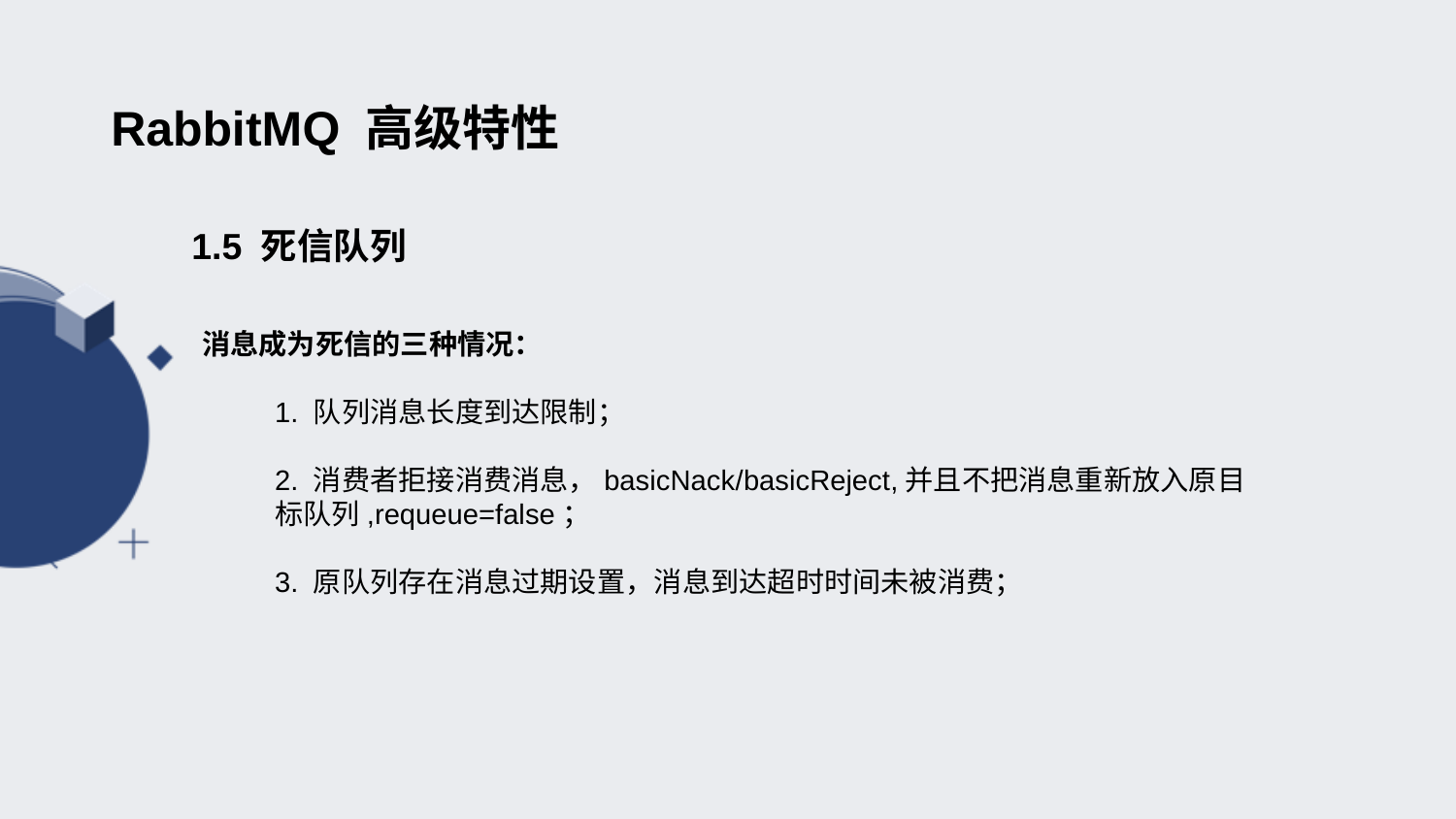

RabbitMQ 高级特性
1.5 死信队列
消息成为死信的三种情况：

1. 队列消息长度到达限制；

2. 消费者拒接消费消息，basicNack/basicReject,并且不把消息重新放入原目标队列,requeue=false；

3. 原队列存在消息过期设置，消息到达超时时间未被消费；